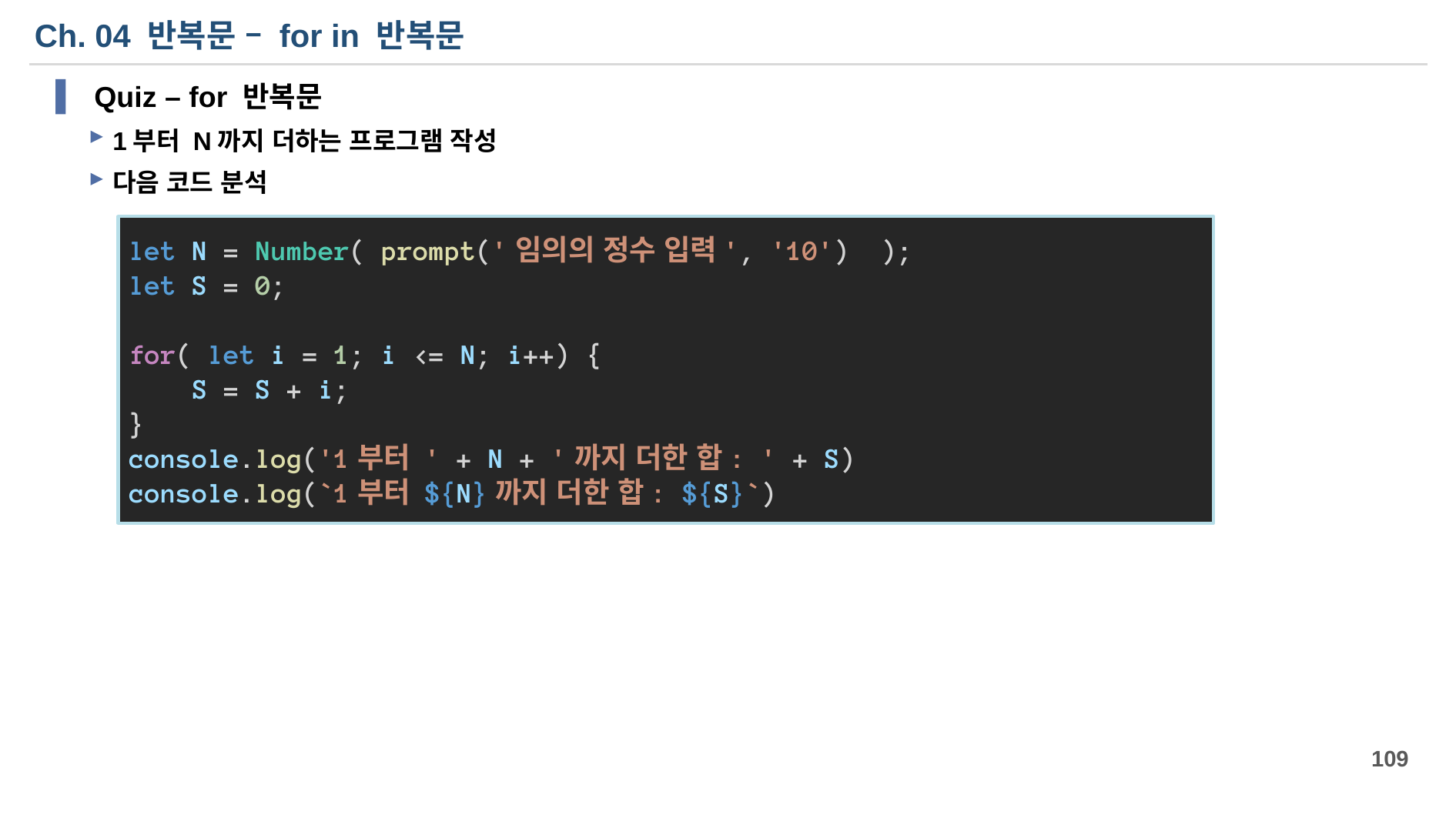

# Ch. 04 반복문 – for in 반복문
 Quiz – for 반복문
1부터 N까지 더하는 프로그램 작성
다음 코드 분석

let N = Number( prompt('임의의 정수 입력', '10')  );
let S = 0;
for( let i = 1; i <= N; i++) {
    S = S + i;
}
console.log('1부터 ' + N + '까지 더한 합: ' + S)
console.log(`1부터 ${N}까지 더한 합: ${S}`)
109